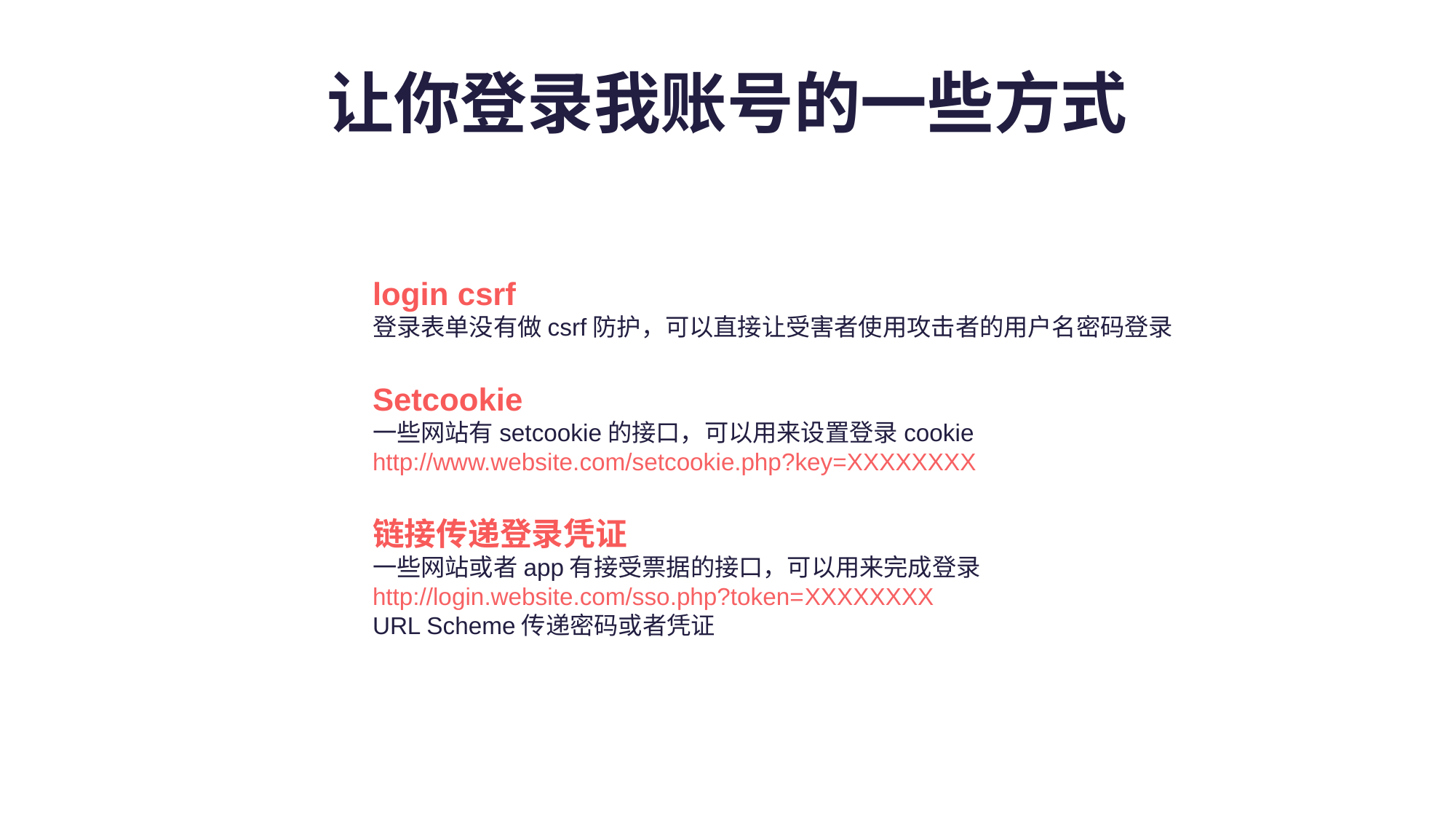

# 让你登录我账号的一些方式
login csrf
登录表单没有做csrf防护，可以直接让受害者使用攻击者的用户名密码登录

Setcookie
一些网站有setcookie的接口，可以用来设置登录cookie
http://www.website.com/setcookie.php?key=XXXXXXXX

链接传递登录凭证
一些网站或者app有接受票据的接口，可以用来完成登录
http://login.website.com/sso.php?token=XXXXXXXX
URL Scheme传递密码或者凭证